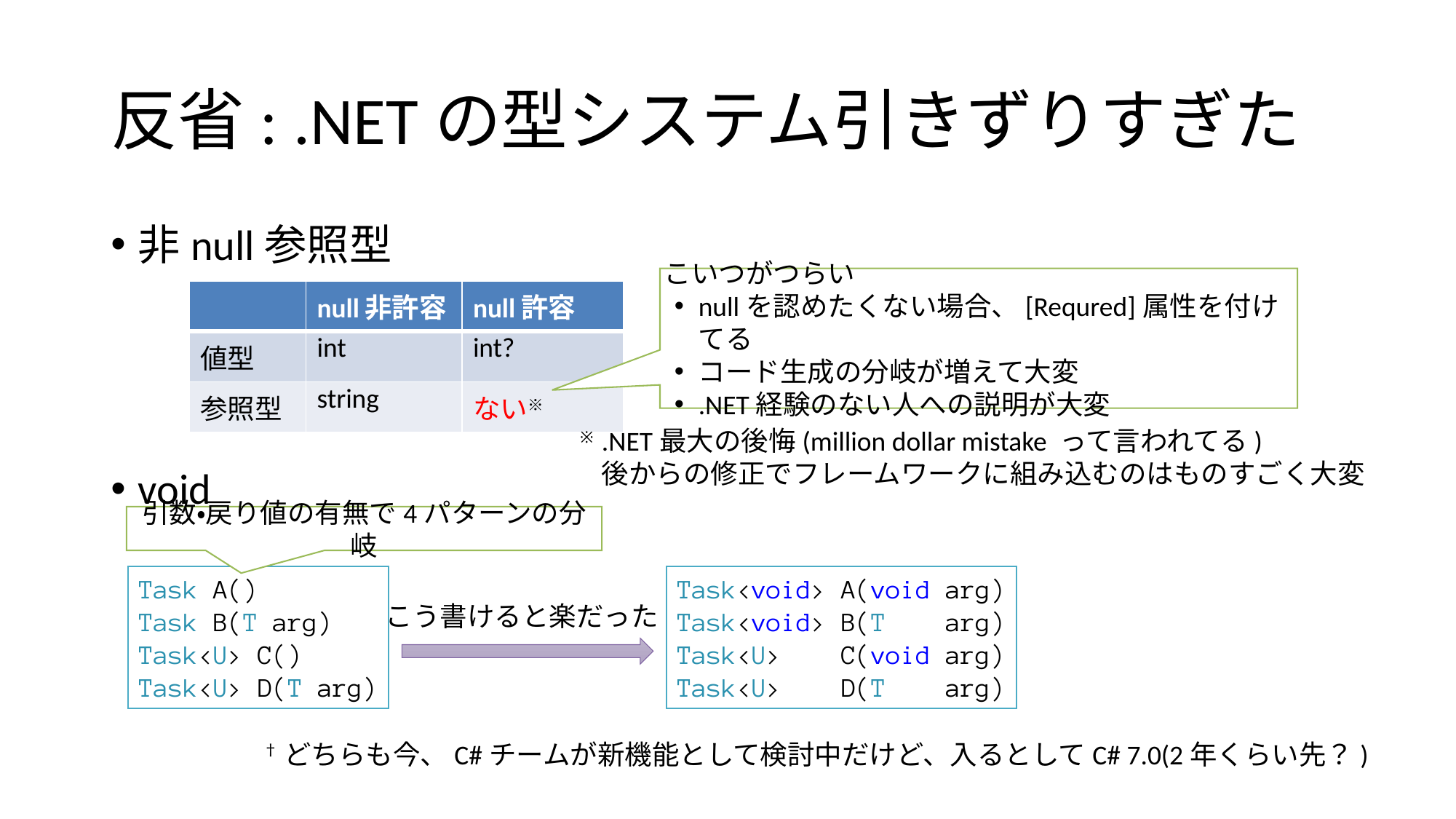

# 反省: .NETの型システム引きずりすぎた
非null参照型

void
こいつがつらい
nullを認めたくない場合、[Requred]属性を付けてる
コード生成の分岐が増えて大変
.NET経験のない人への説明が大変
|  | null非許容 | null許容 |
| --- | --- | --- |
| 値型 | int | int? |
| 参照型 | string | ない※ |
※	.NET最大の後悔(million dollar mistake って言われてる)
	後からの修正でフレームワークに組み込むのはものすごく大変
引数・戻り値の有無で4パターンの分岐
Task A()
Task B(T arg)
Task<U> C()
Task<U> D(T arg)
Task<void> A(void arg)
Task<void> B(T    arg)
Task<U>    C(void arg)
Task<U>    D(T    arg)
こう書けると楽だった

†	どちらも今、C#チームが新機能として検討中だけど、入るとしてC# 7.0(2年くらい先？)